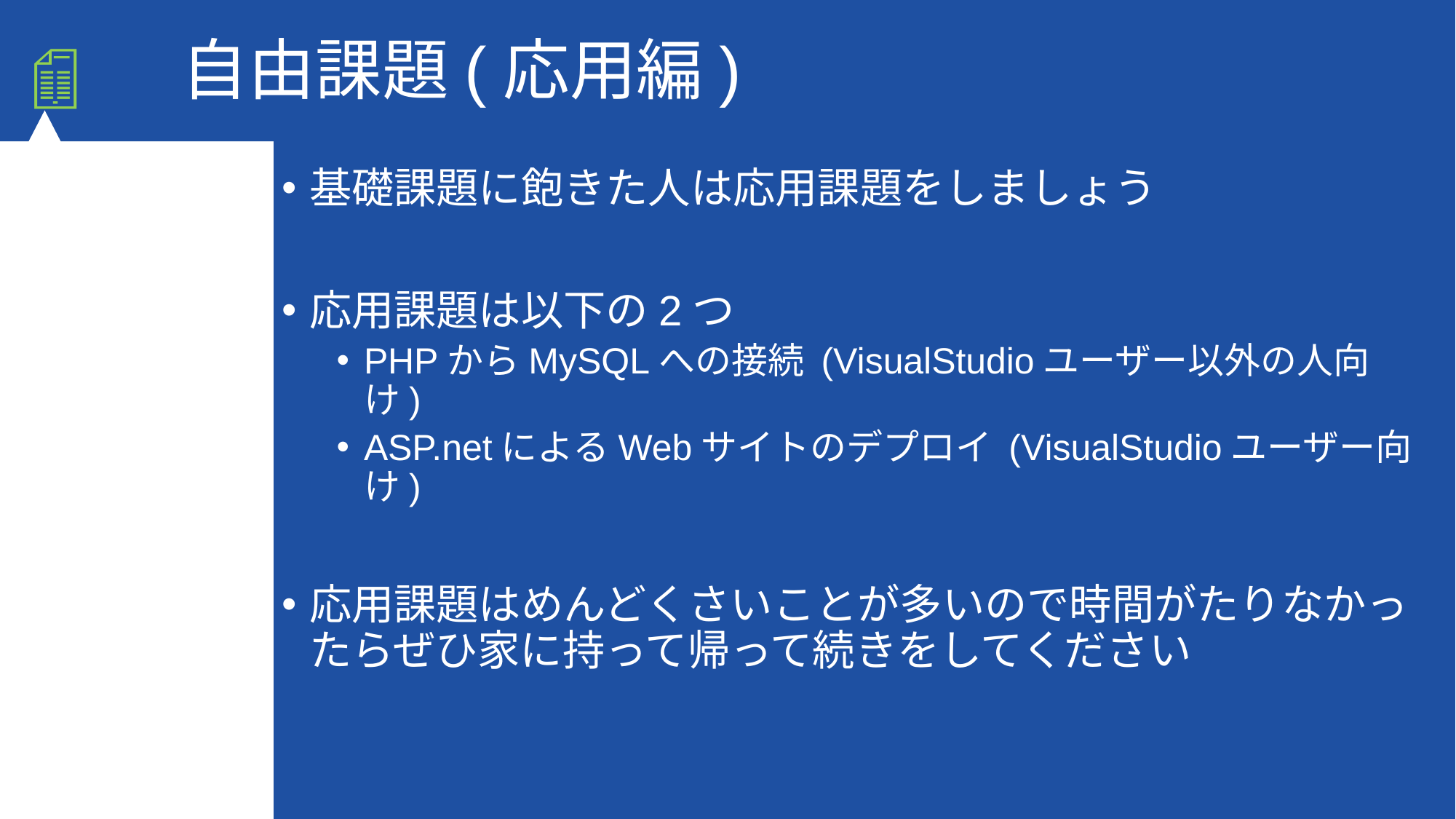

# 自由課題(応用編)
基礎課題に飽きた人は応用課題をしましょう

応用課題は以下の2つ
PHPからMySQLへの接続 (VisualStudioユーザー以外の人向け)
ASP.netによるWebサイトのデプロイ (VisualStudioユーザー向け)

応用課題はめんどくさいことが多いので時間がたりなかったらぜひ家に持って帰って続きをしてください